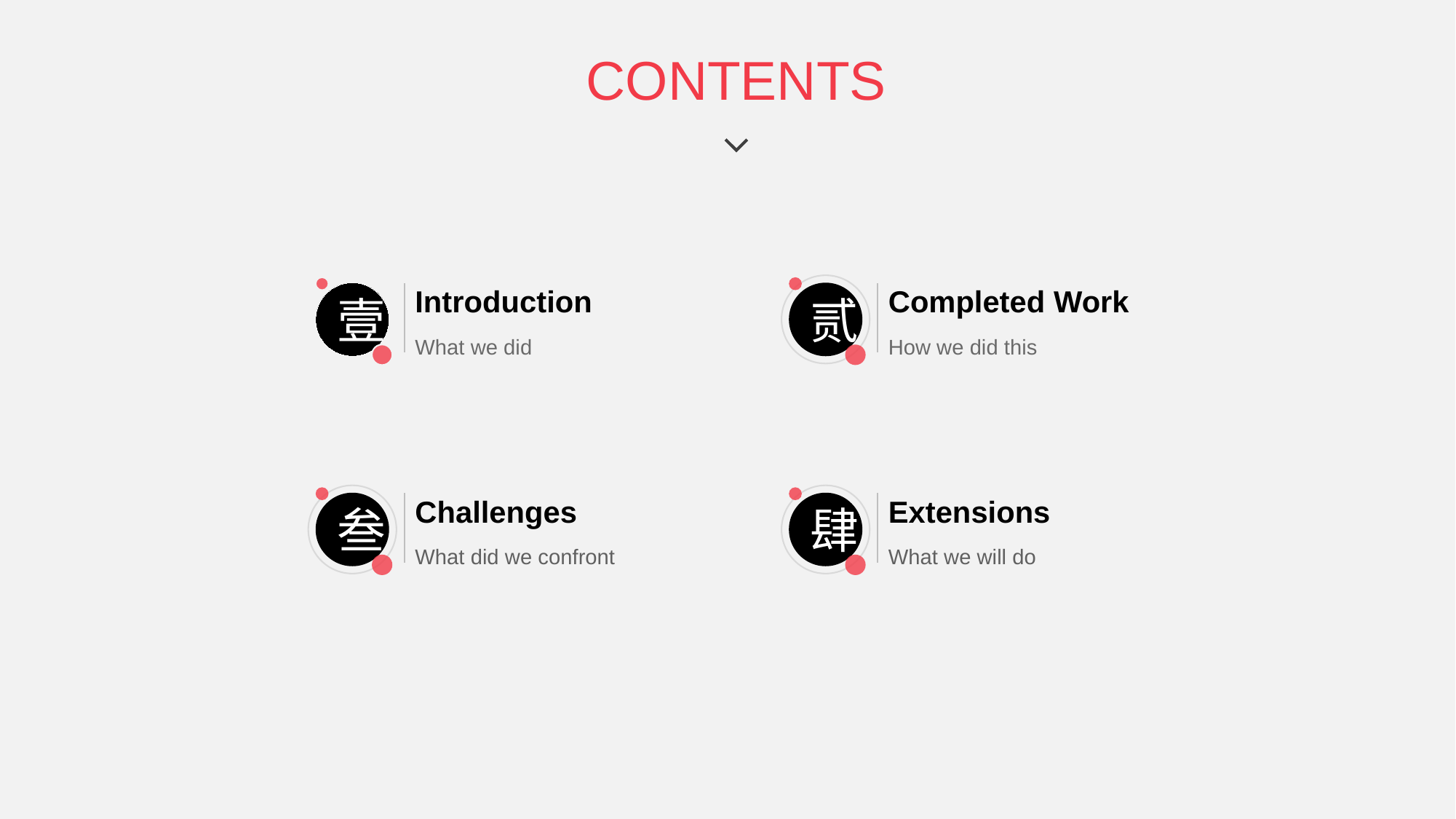

CONTENTS

壹

Introduction
What we did

贰

Completed Work
How we did this

叁

Challenges
What did we confront

肆

Extensions
What we will do